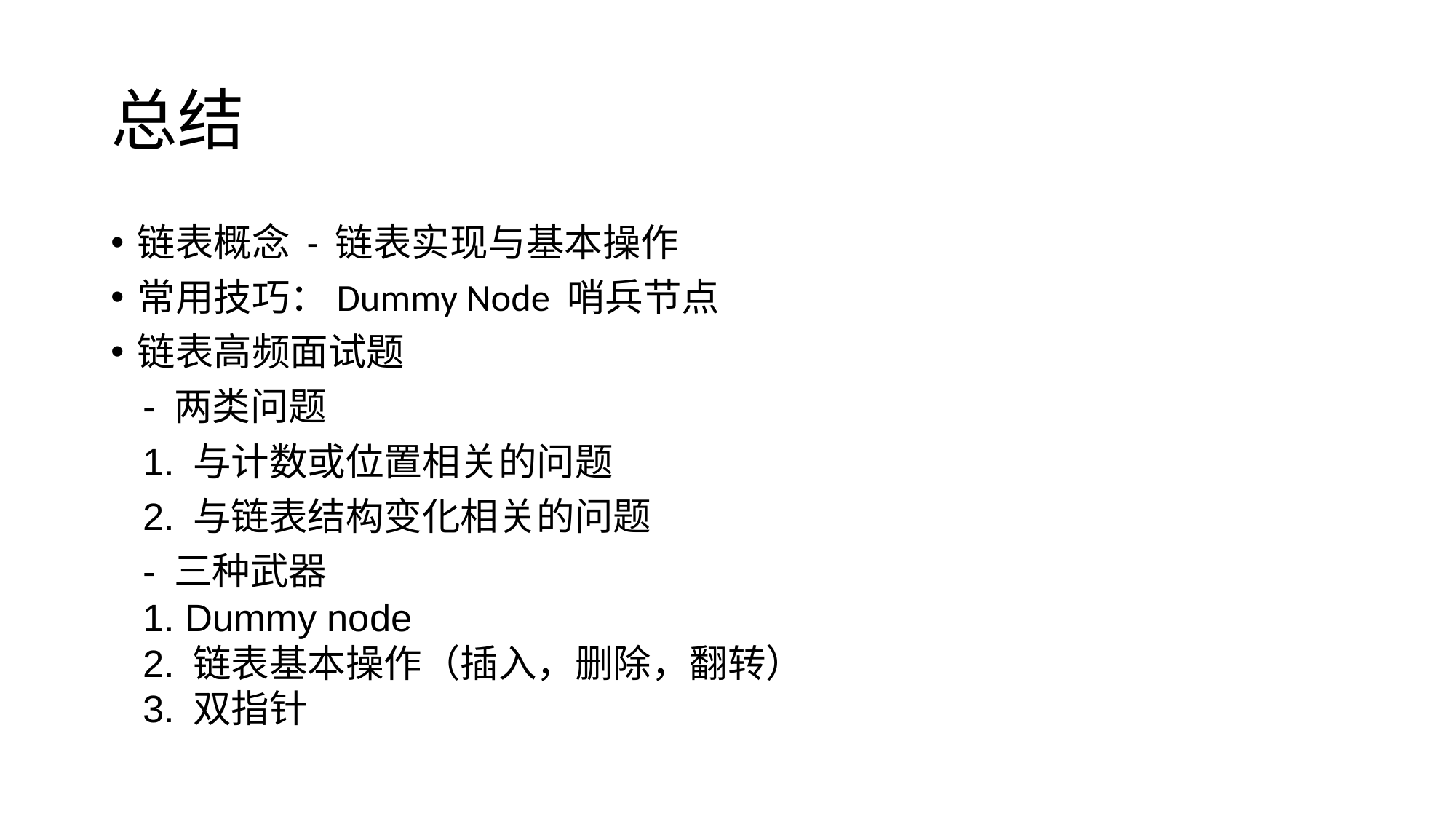

# 总结
链表概念 - 链表实现与基本操作
常用技巧：Dummy Node 哨兵节点
链表高频面试题
   - 两类问题
   1. 与计数或位置相关的问题
   2. 与链表结构变化相关的问题
   - 三种武器
   1. Dummy node
   2. 链表基本操作（插入，删除，翻转）
   3. 双指针